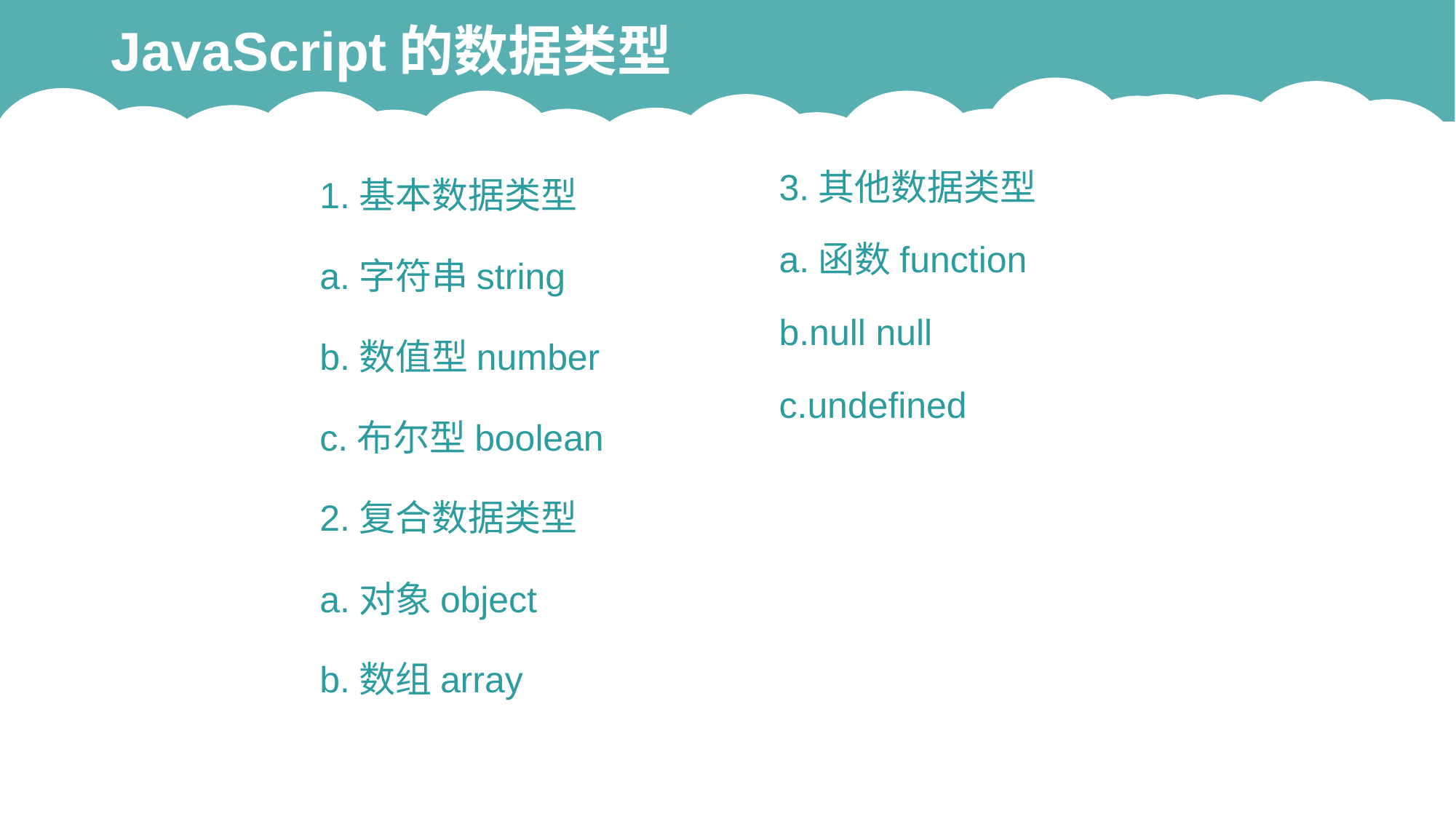

# JavaScript的数据类型
3.其他数据类型
a.函数function
b.null null
c.undefined

1.基本数据类型
a.字符串string
b.数值型number
c.布尔型boolean
2.复合数据类型
a.对象object
b.数组array